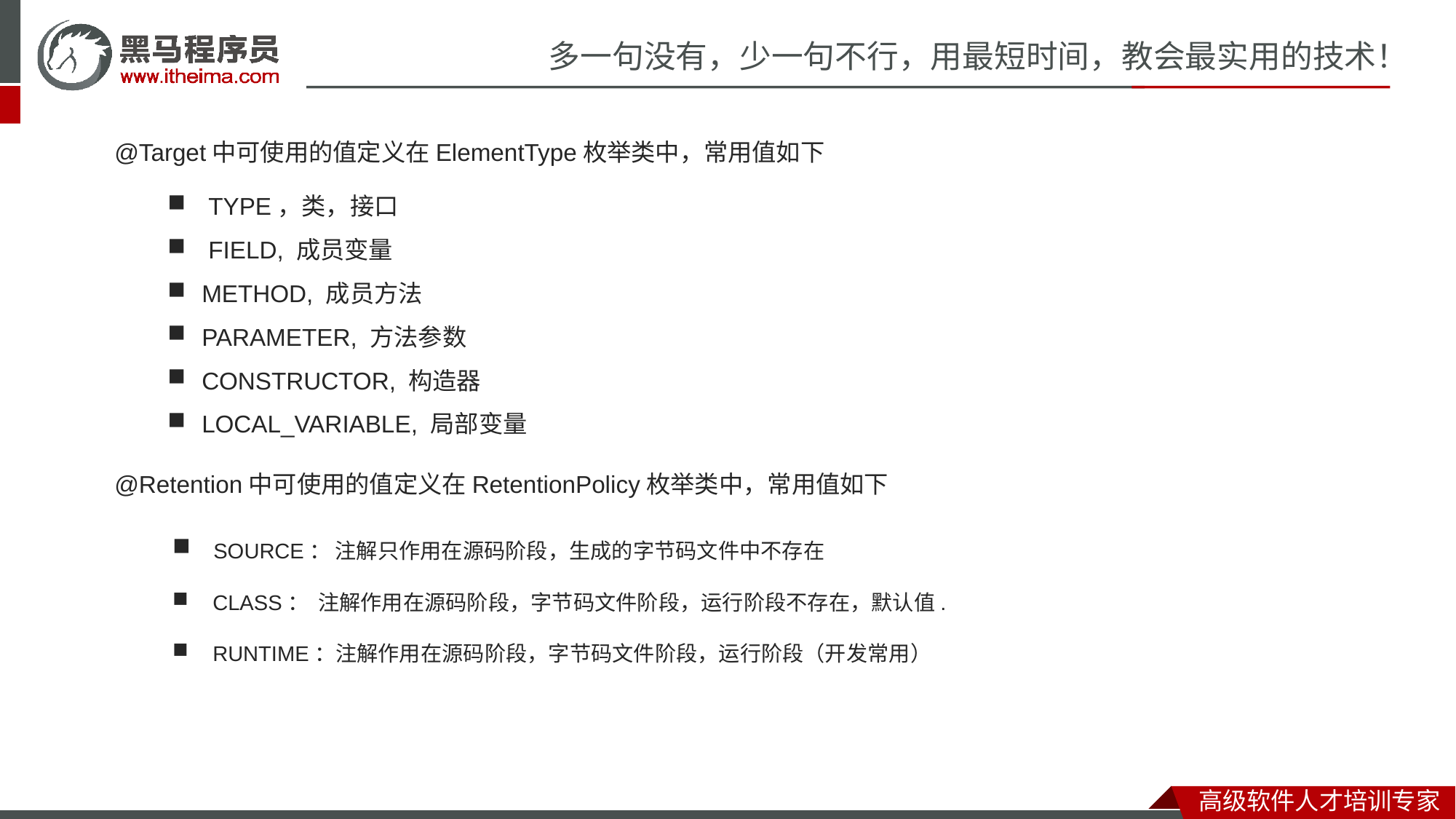

@Target中可使用的值定义在ElementType枚举类中，常用值如下
 TYPE，类，接口
 FIELD, 成员变量
METHOD, 成员方法
PARAMETER, 方法参数
CONSTRUCTOR, 构造器
LOCAL_VARIABLE, 局部变量
@Retention中可使用的值定义在RetentionPolicy枚举类中，常用值如下
 SOURCE： 注解只作用在源码阶段，生成的字节码文件中不存在
 CLASS：  注解作用在源码阶段，字节码文件阶段，运行阶段不存在，默认值.
 RUNTIME：注解作用在源码阶段，字节码文件阶段，运行阶段（开发常用）